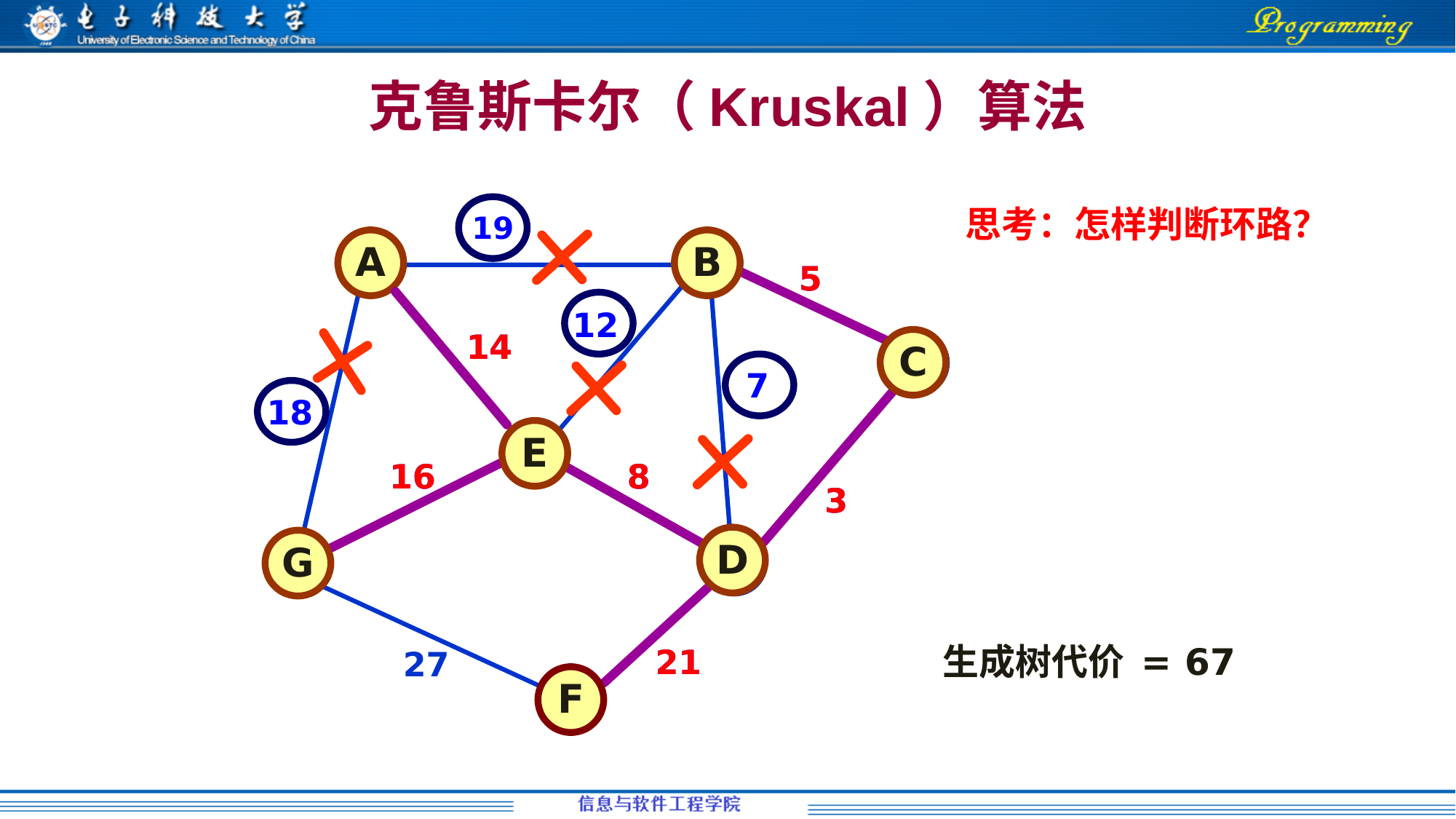

# 克鲁斯卡尔（Kruskal）算法
思考：怎样判断环路？

19

A
B
A
B
5
5

12
14
14

C
C

7

18

E
E

16
16
8
8

3
3
D
G
G
D

生成树代价 = 67
21
21
27
F
F